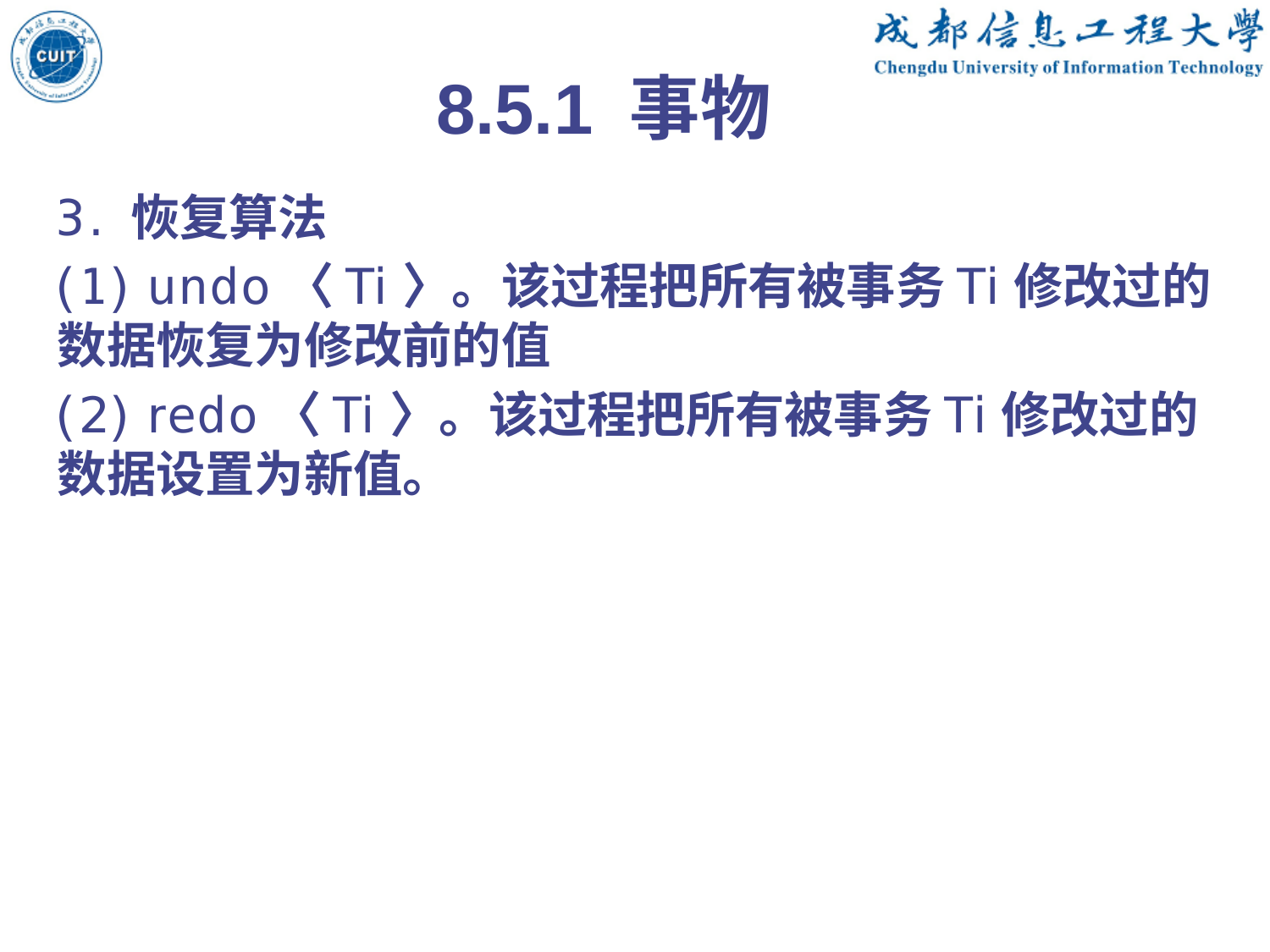

8.5.1 事物
3. 恢复算法
(1) undo〈Ti〉。该过程把所有被事务Ti修改过的数据恢复为修改前的值
(2) redo〈Ti〉。该过程把所有被事务Ti修改过的数据设置为新值。